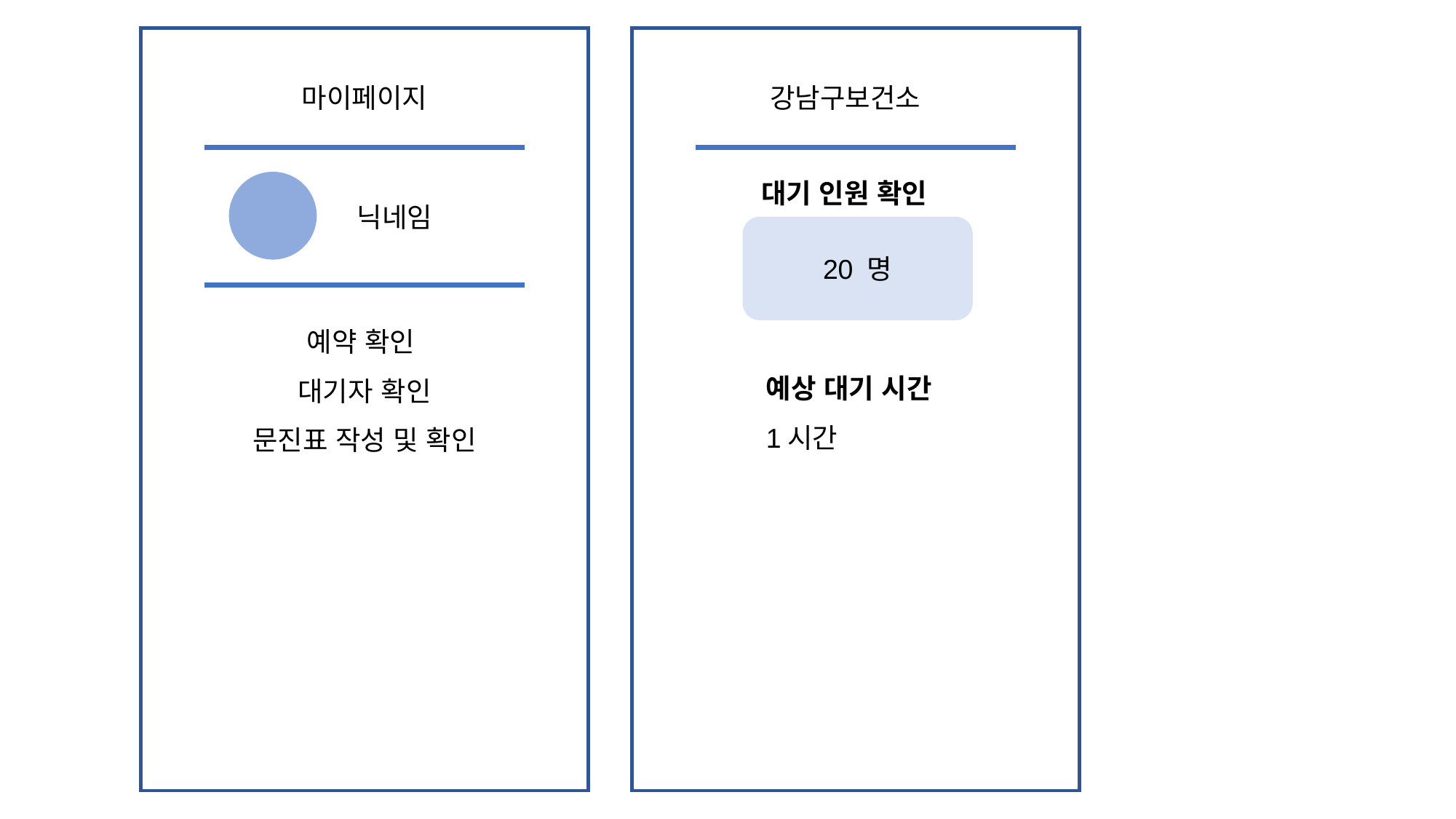

강남구보건소
강남구보건소

마이페이지
강남구보건소
대기 인원 확인

닉네임
20 명
예약 확인
대기자 확인
문진표 작성 및 확인

예상 대기 시간
1시간